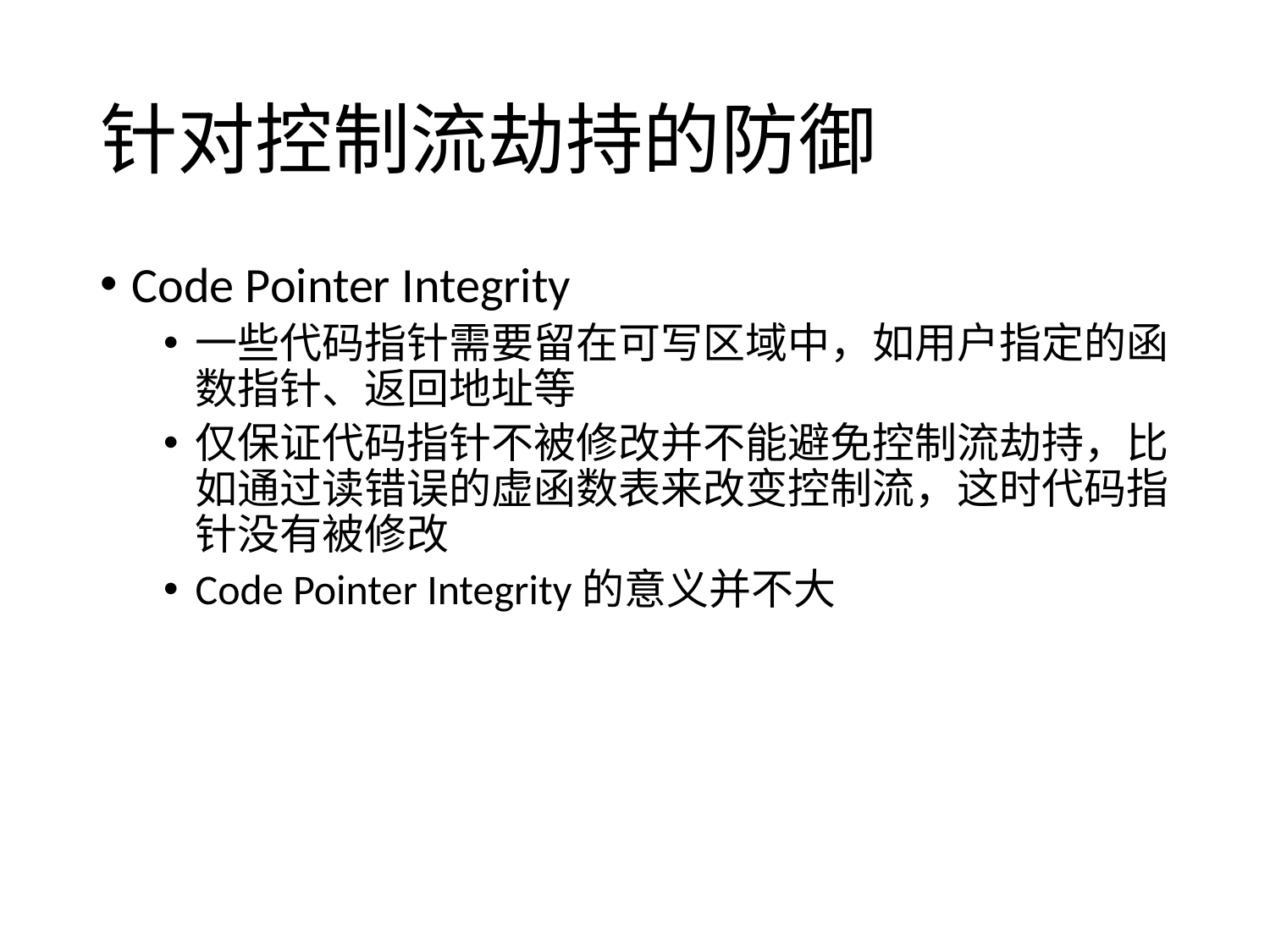

# 针对控制流劫持的防御
Code Pointer Integrity
一些代码指针需要留在可写区域中，如用户指定的函数指针、返回地址等
仅保证代码指针不被修改并不能避免控制流劫持，比如通过读错误的虚函数表来改变控制流，这时代码指针没有被修改
Code Pointer Integrity的意义并不大